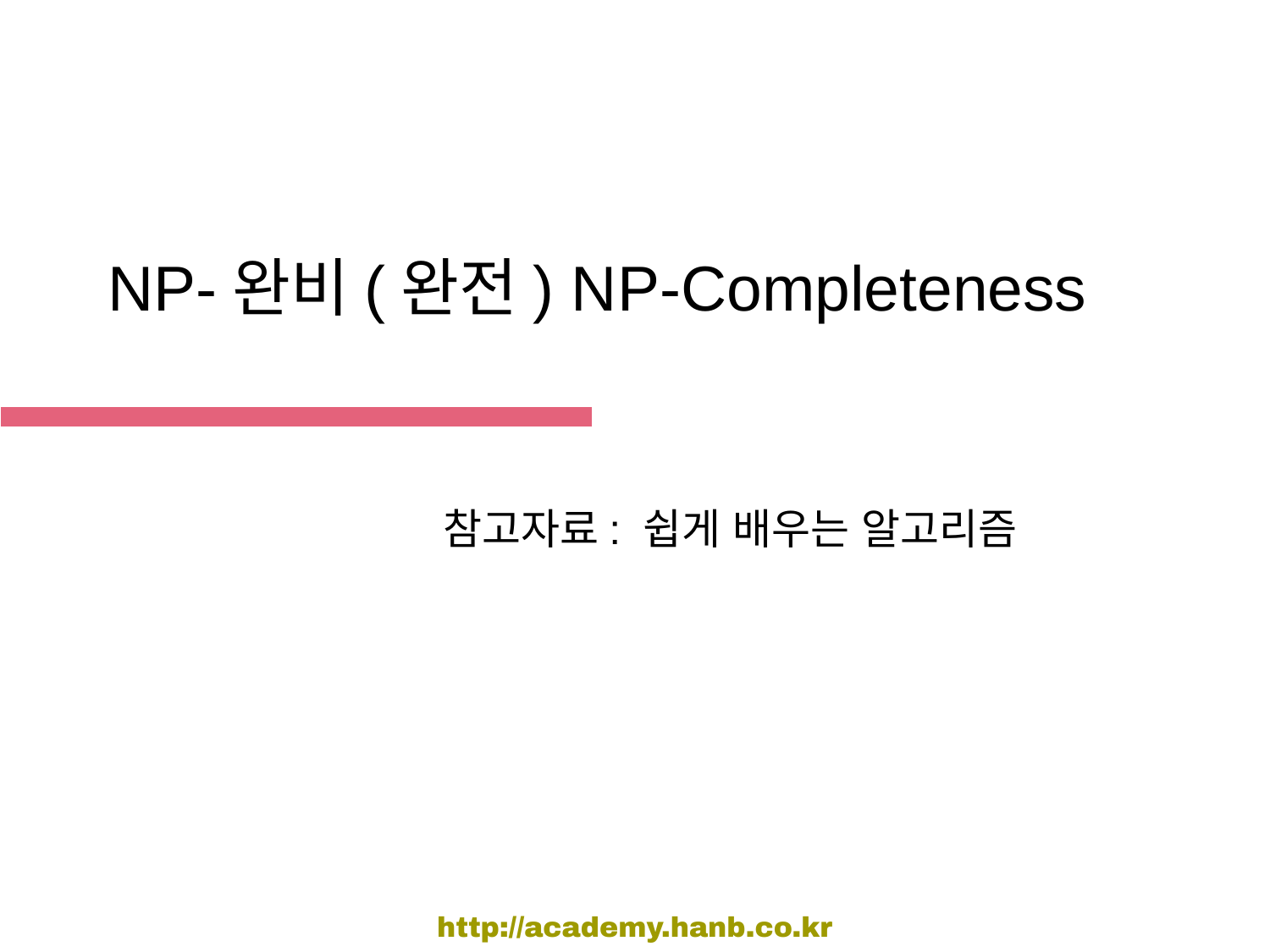

# NP-완비(완전) NP-Completeness
참고자료: 쉽게 배우는 알고리즘
http://academy.hanb.co.kr